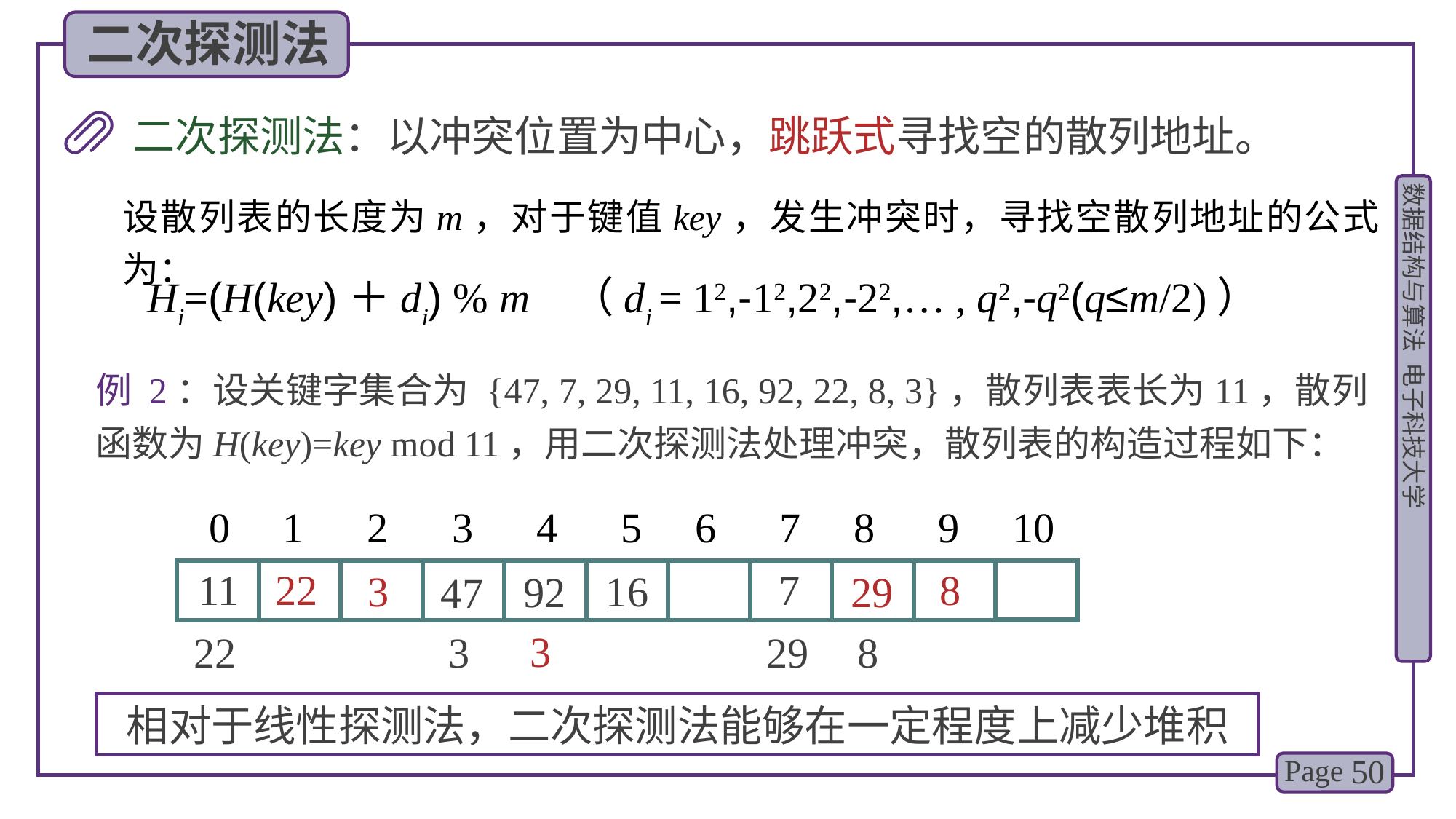

二次探测法

二次探测法：以冲突位置为中心，跳跃式寻找空的散列地址。

设散列表的长度为m，对于键值key，发生冲突时，寻找空散列地址的公式为：
Hi=(H(key)＋di) % m   （di = 12,-12,22,-22,… , q2,-q2(q≤m/2)）
例 2：设关键字集合为 {47, 7, 29, 11, 16, 92, 22, 8, 3}，散列表表长为11，散列函数为H(key)=key mod 11，用二次探测法处理冲突，散列表的构造过程如下：
  0     1      2      3      4      5     6      7     8      9     10

11
22
7
8
3
16
92
29
47
3
22
3
29
8
相对于线性探测法，二次探测法能够在一定程度上减少堆积